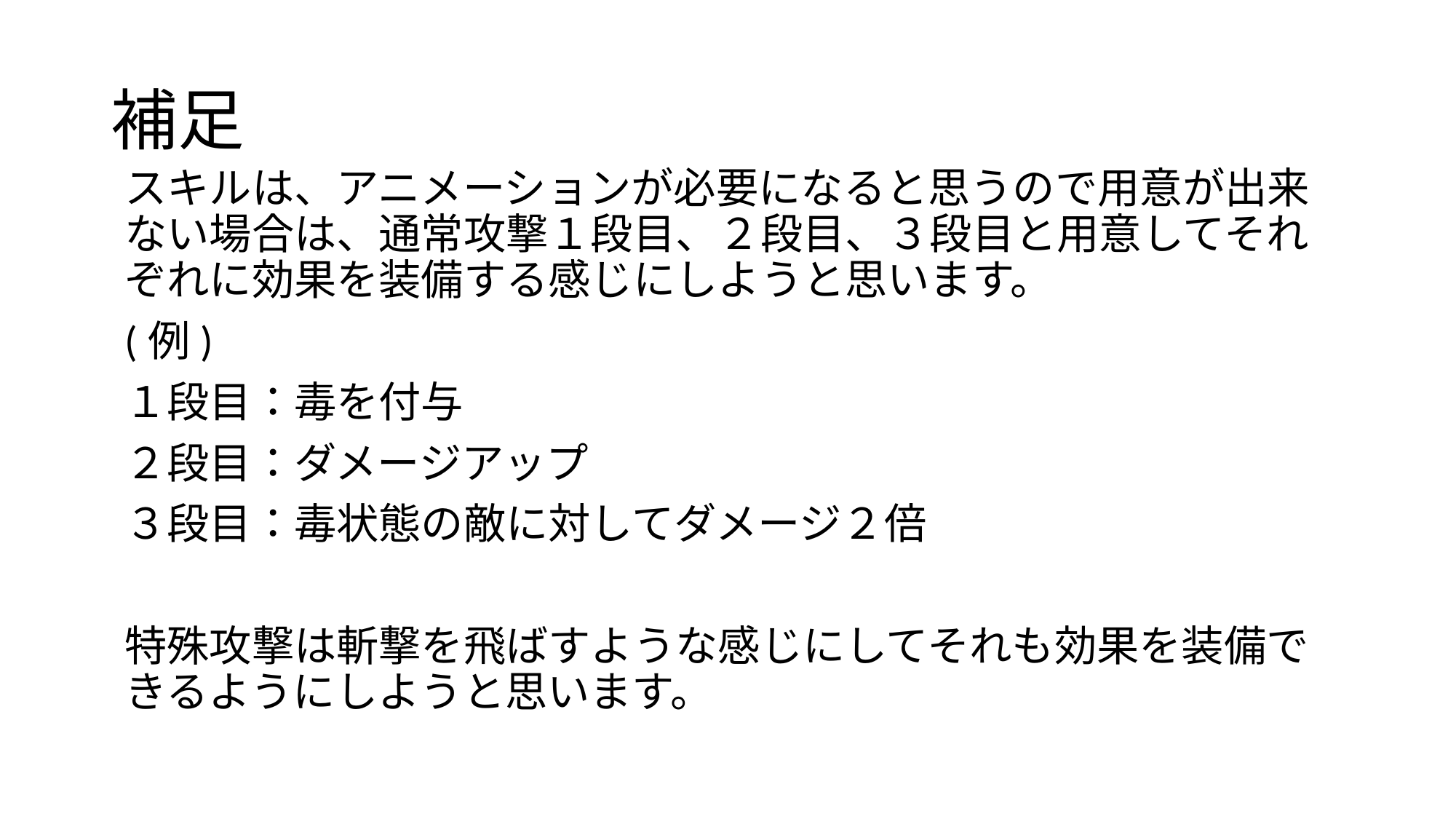

# 補足
スキルは、アニメーションが必要になると思うので用意が出来ない場合は、通常攻撃１段目、２段目、３段目と用意してそれぞれに効果を装備する感じにしようと思います。
(例)
１段目：毒を付与
２段目：ダメージアップ
３段目：毒状態の敵に対してダメージ２倍

特殊攻撃は斬撃を飛ばすような感じにしてそれも効果を装備できるようにしようと思います。